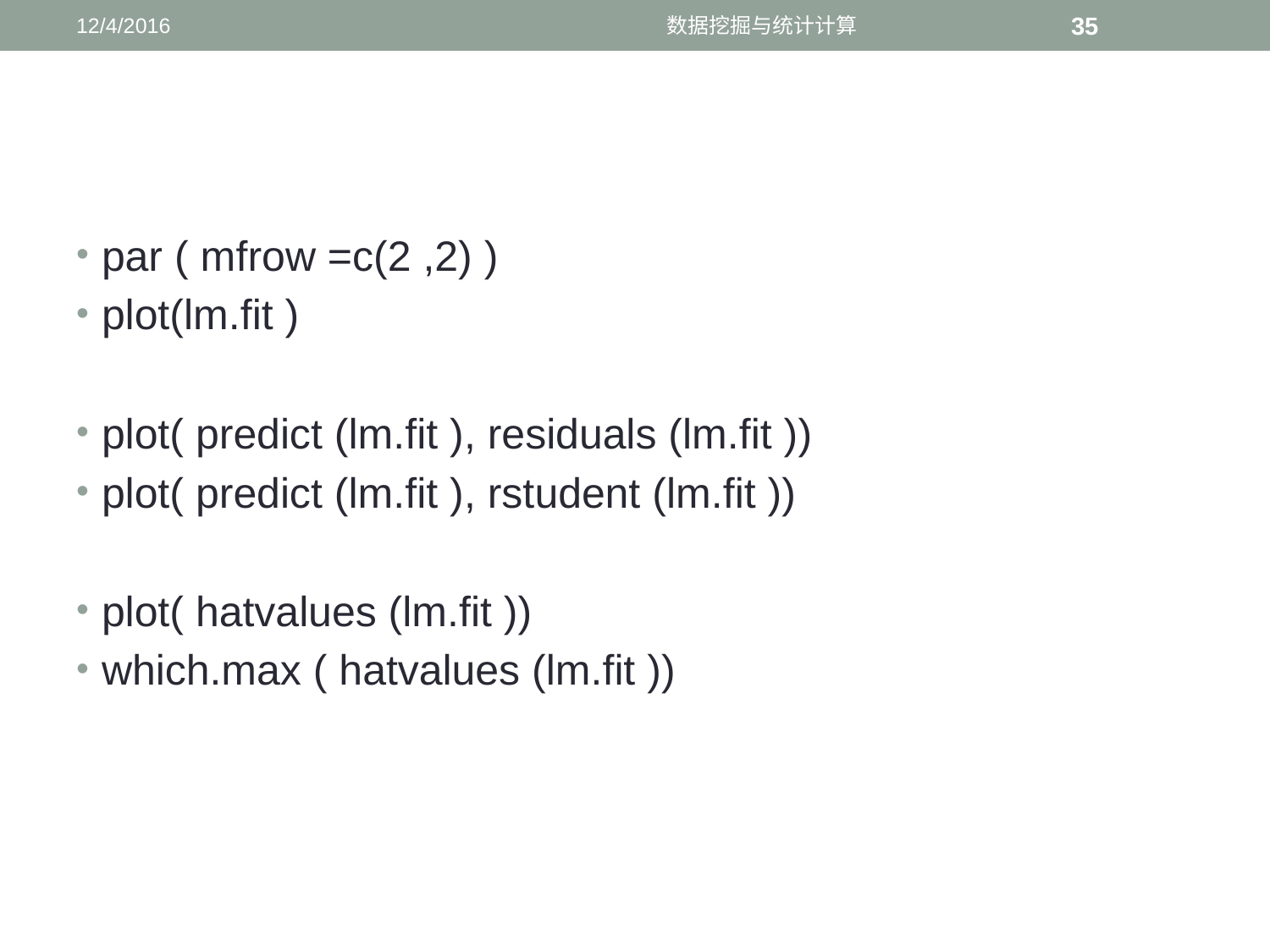

12/4/2016
数据挖掘与统计计算
35
#
par ( mfrow =c(2 ,2) )
plot(lm.fit )

plot( predict (lm.fit ), residuals (lm.fit ))
plot( predict (lm.fit ), rstudent (lm.fit ))

plot( hatvalues (lm.fit ))
which.max ( hatvalues (lm.fit ))